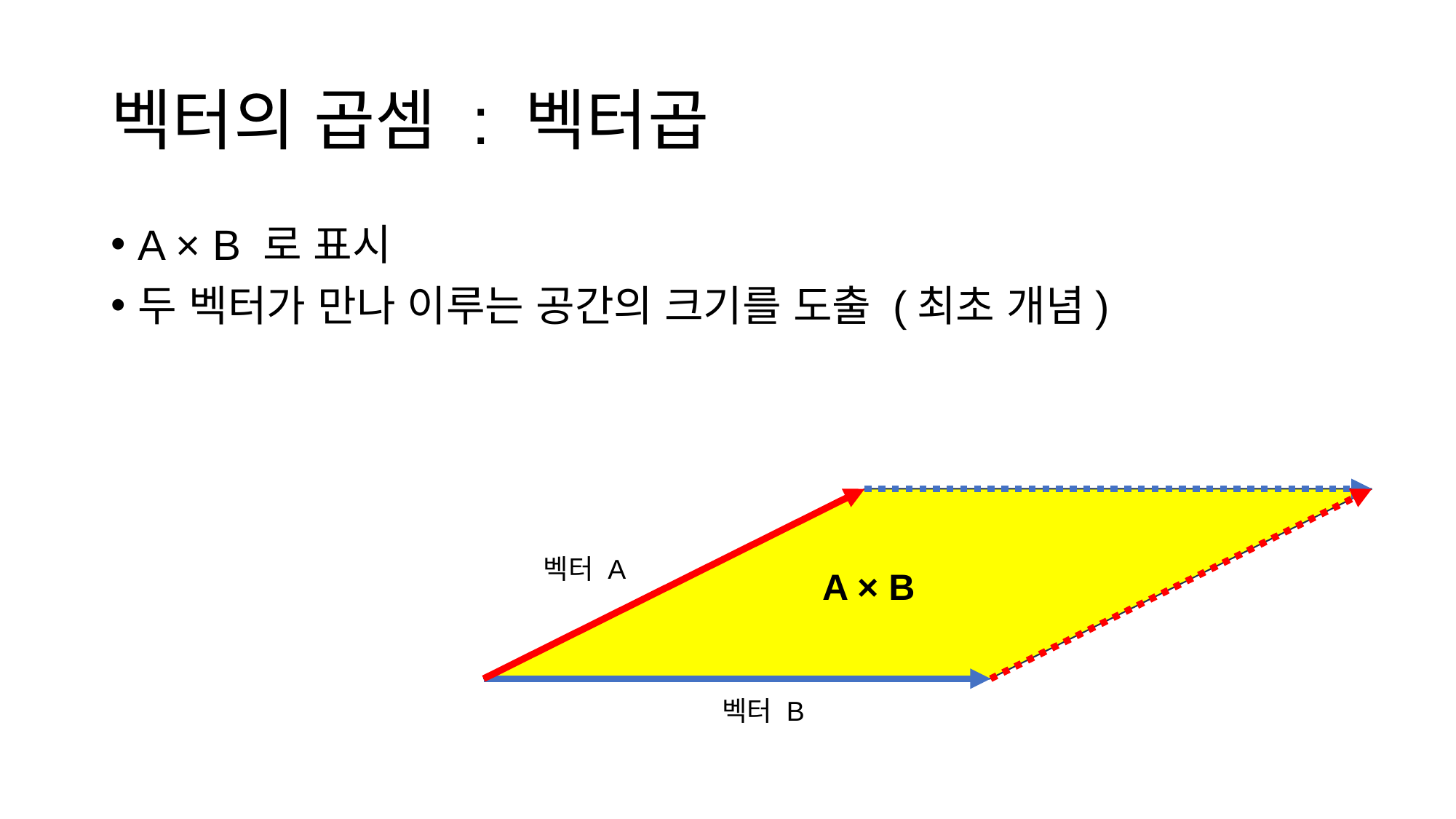

# 벡터의 곱셈 : 벡터곱
A × B 로 표시
두 벡터가 만나 이루는 공간의 크기를 도출 (최초 개념)

벡터 A
A × B
벡터 B